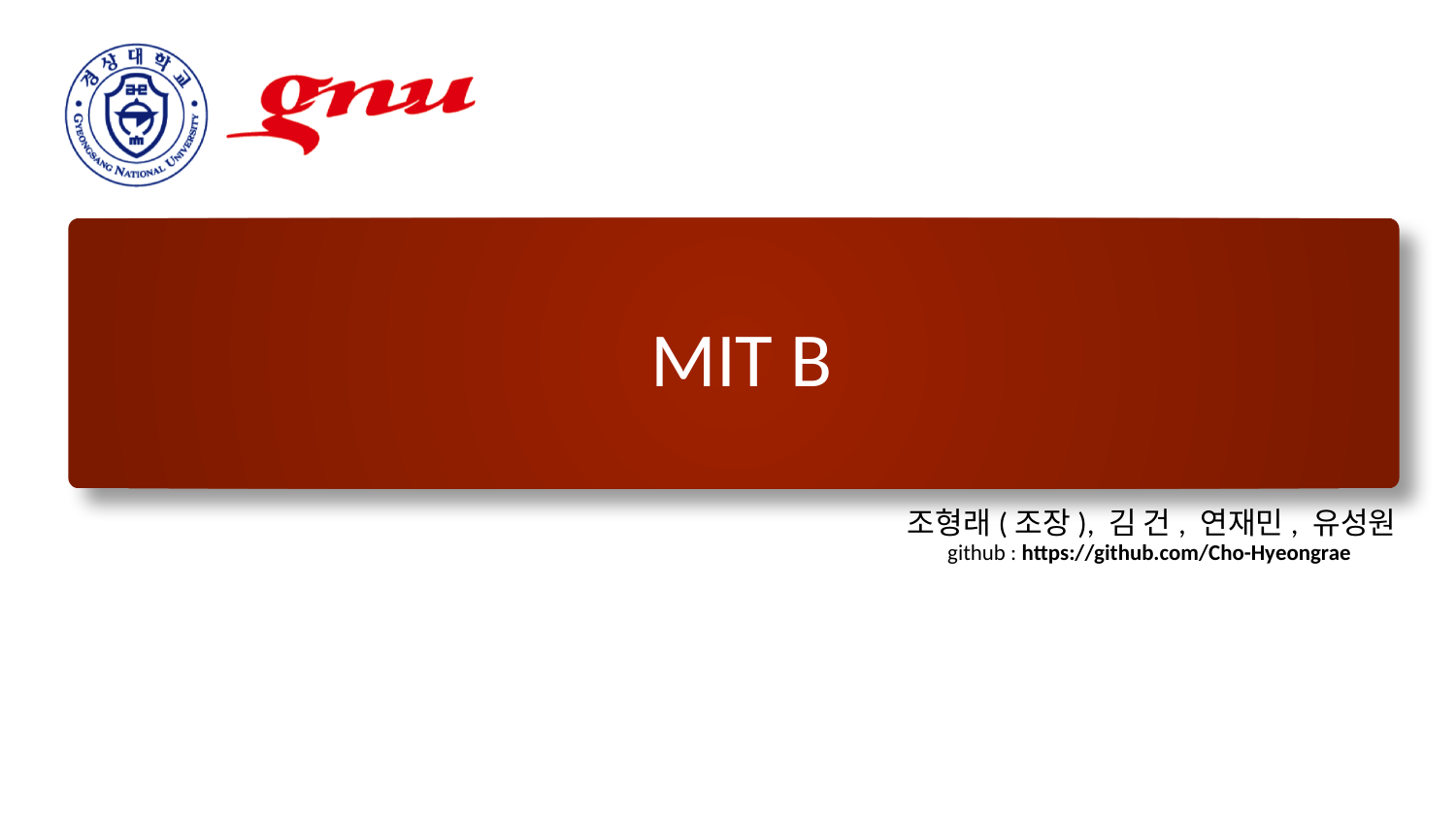

# MIT B
조형래(조장), 김 건, 연재민, 유성원
github : https://github.com/Cho-Hyeongrae